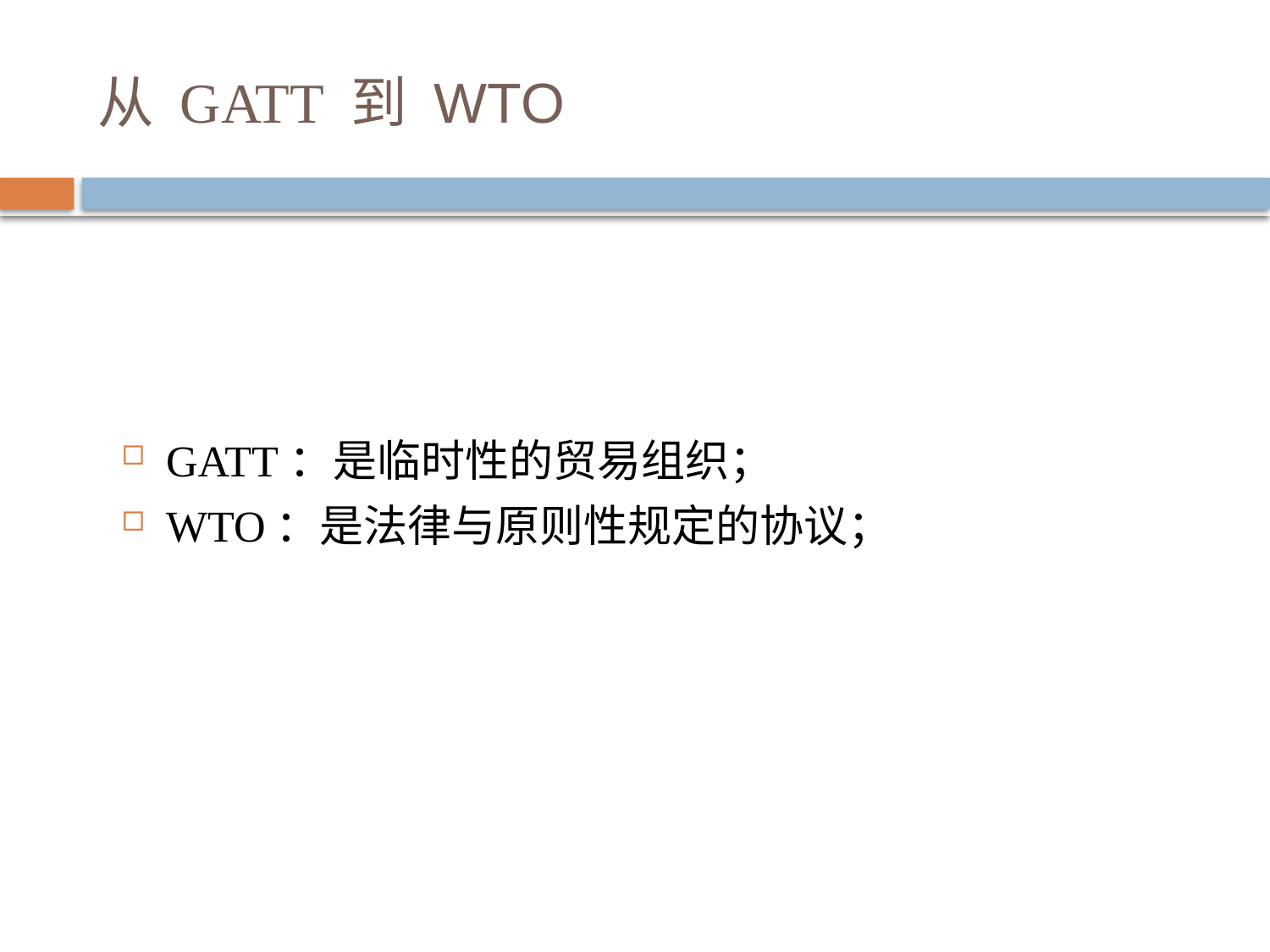

# 从 GATT 到 WTO
GATT：是临时性的贸易组织；
WTO：是法律与原则性规定的协议；